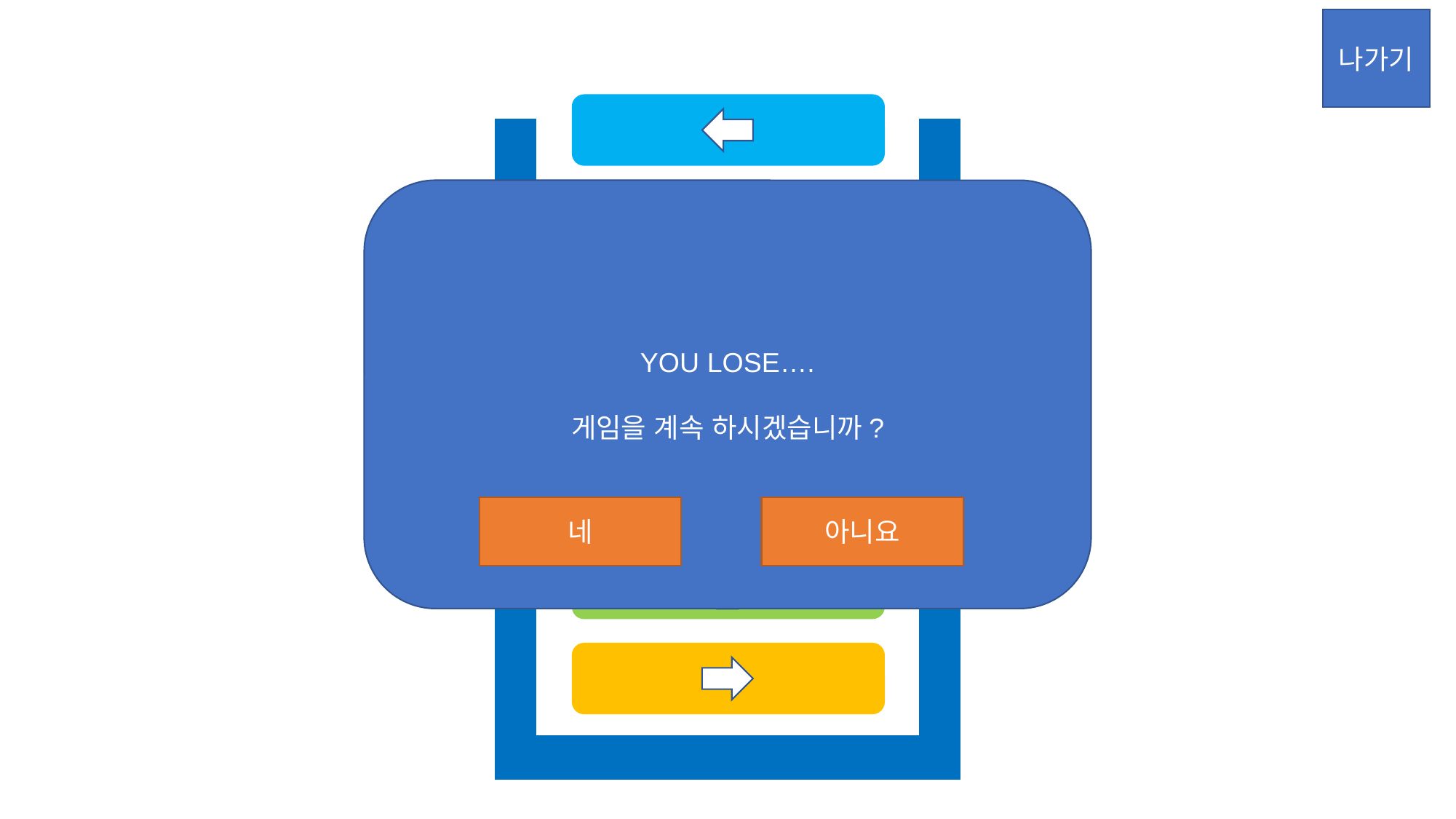

나가기

YOU LOSE….

게임을 계속 하시겠습니까?

네
아니요